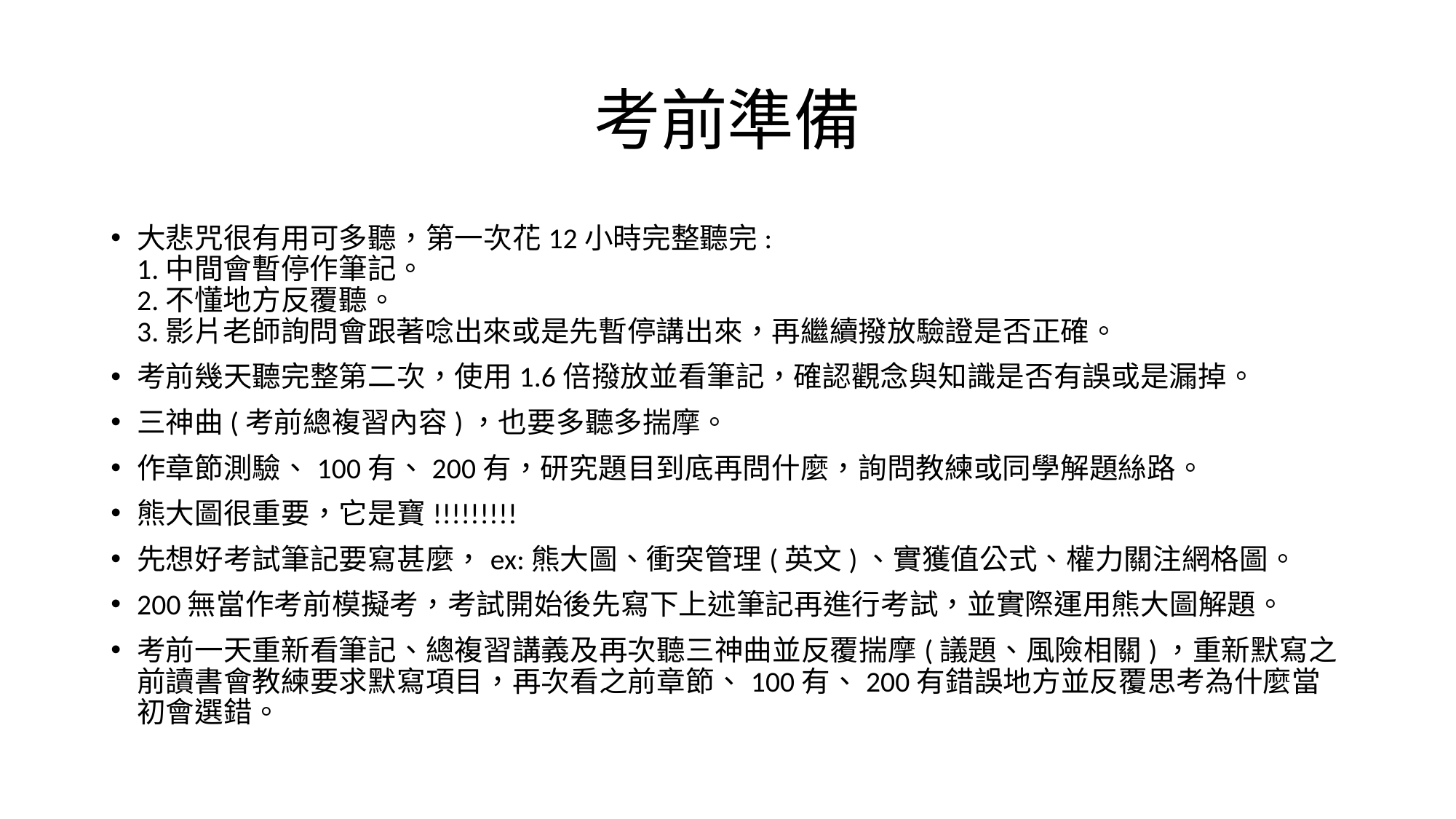

# 考前準備
大悲咒很有用可多聽，第一次花12小時完整聽完:
1.中間會暫停作筆記。
2.不懂地方反覆聽。
3.影片老師詢問會跟著唸出來或是先暫停講出來，再繼續撥放驗證是否正確。
考前幾天聽完整第二次，使用1.6倍撥放並看筆記，確認觀念與知識是否有誤或是漏掉。
三神曲(考前總複習內容)，也要多聽多揣摩。
作章節測驗、100有、200有，研究題目到底再問什麼，詢問教練或同學解題絲路。
熊大圖很重要，它是寶!!!!!!!!!
先想好考試筆記要寫甚麼，ex:熊大圖、衝突管理(英文)、實獲值公式、權力關注網格圖。
200無當作考前模擬考，考試開始後先寫下上述筆記再進行考試，並實際運用熊大圖解題。
考前一天重新看筆記、總複習講義及再次聽三神曲並反覆揣摩(議題、風險相關)，重新默寫之前讀書會教練要求默寫項目，再次看之前章節、100有、200有錯誤地方並反覆思考為什麼當初會選錯。